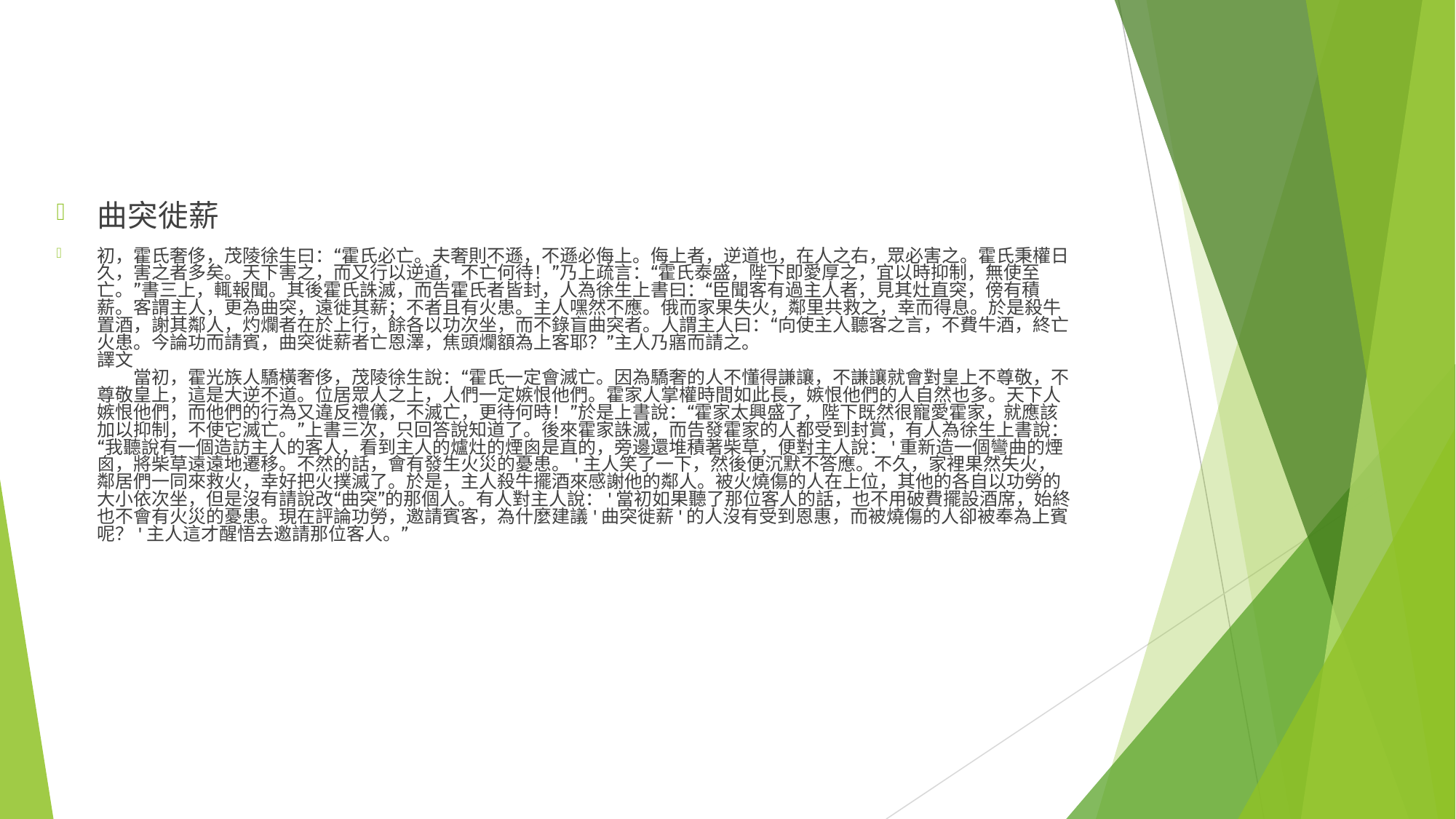

曲突徙薪
初，霍氏奢侈，茂陵徐生曰：“霍氏必亡。夫奢則不遜，不遜必侮上。侮上者，逆道也，在人之右，眾必害之。霍氏秉權日久，害之者多矣。天下害之，而又行以逆道，不亡何待！”乃上疏言：“霍氏泰盛，陛下即愛厚之，宜以時抑制，無使至亡。”書三上，輒報聞。其後霍氏誅滅，而告霍氏者皆封，人為徐生上書曰：“臣聞客有過主人者，見其灶直突，傍有積薪。客謂主人，更為曲突，遠徙其薪；不者且有火患。主人嘿然不應。俄而家果失火，鄰里共救之，幸而得息。於是殺牛置酒，謝其鄰人，灼爛者在於上行，餘各以功次坐，而不錄盲曲突者。人謂主人曰：“向使主人聽客之言，不費牛酒，終亡火患。今論功而請賓，曲突徙薪者亡恩澤，焦頭爛額為上客耶？”主人乃寤而請之。
譯文
　　當初，霍光族人驕橫奢侈，茂陵徐生說：“霍氏一定會滅亡。因為驕奢的人不懂得謙讓，不謙讓就會對皇上不尊敬，不尊敬皇上，這是大逆不道。位居眾人之上，人們一定嫉恨他們。霍家人掌權時間如此長，嫉恨他們的人自然也多。天下人嫉恨他們，而他們的行為又違反禮儀，不滅亡，更待何時！”於是上書說：“霍家太興盛了，陛下既然很寵愛霍家，就應該加以抑制，不使它滅亡。”上書三次，只回答說知道了。後來霍家誅滅，而告發霍家的人都受到封賞，有人為徐生上書說：“我聽說有一個造訪主人的客人，看到主人的爐灶的煙囪是直的，旁邊還堆積著柴草，便對主人說：'重新造一個彎曲的煙囪，將柴草遠遠地遷移。不然的話，會有發生火災的憂患。'主人笑了一下，然後便沉默不答應。不久，家裡果然失火，鄰居們一同來救火，幸好把火撲滅了。於是，主人殺牛擺酒來感謝他的鄰人。被火燒傷的人在上位，其他的各自以功勞的大小依次坐，但是沒有請說改“曲突”的那個人。有人對主人說：'當初如果聽了那位客人的話，也不用破費擺設酒席，始終也不會有火災的憂患。現在評論功勞，邀請賓客，為什麼建議'曲突徙薪'的人沒有受到恩惠，而被燒傷的人卻被奉為上賓呢？'主人這才醒悟去邀請那位客人。”